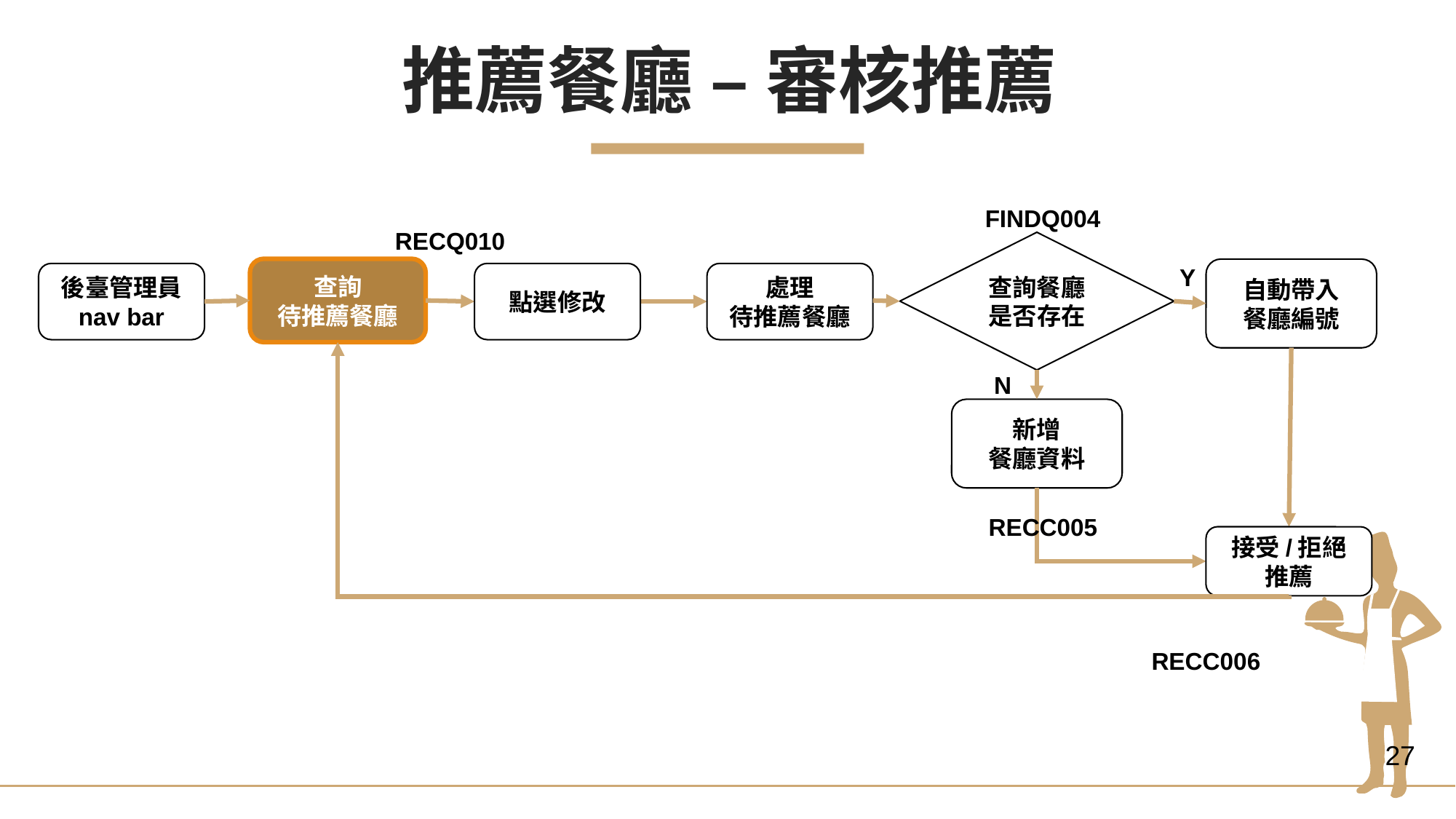

推薦餐廳 – 審核推薦
FINDQ004
RECQ010
查詢餐廳是否存在
Y
查詢
待推薦餐廳
自動帶入
餐廳編號
後臺管理員
nav bar
點選修改
處理
待推薦餐廳
N
新增
餐廳資料
RECC005
接受/拒絕
推薦
RECC006
27